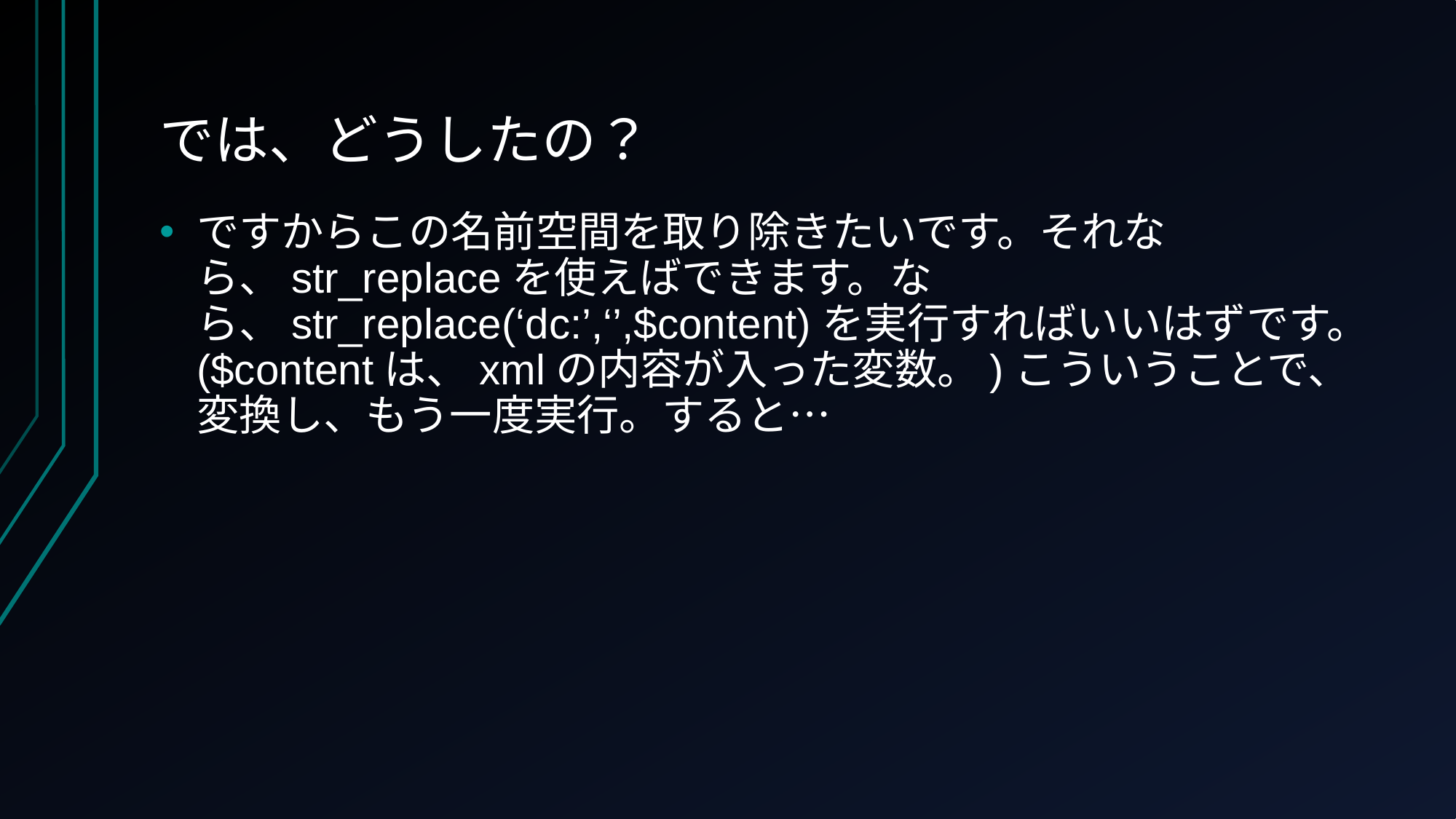

# では、どうしたの？
ですからこの名前空間を取り除きたいです。それなら、str_replaceを使えばできます。なら、str_replace(‘dc:’,‘’,$content)を実行すればいいはずです。($contentは、xmlの内容が入った変数。)こういうことで、変換し、もう一度実行。すると…